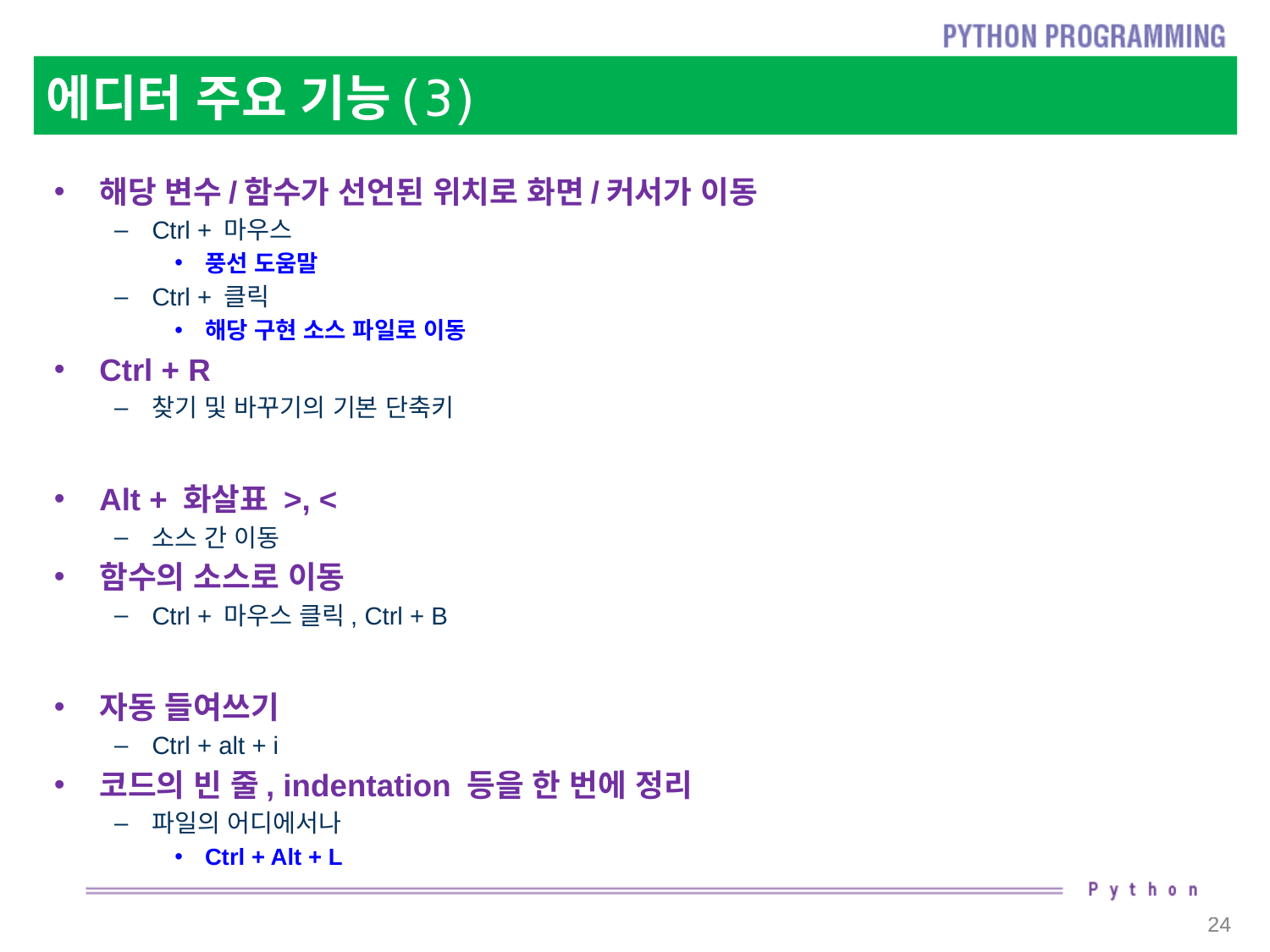

# 에디터 주요 기능(3)
해당 변수/함수가 선언된 위치로 화면/커서가 이동
Ctrl + 마우스
풍선 도움말
Ctrl + 클릭
해당 구현 소스 파일로 이동
Ctrl + R
찾기 및 바꾸기의 기본 단축키

Alt + 화살표 >, <
소스 간 이동
함수의 소스로 이동
Ctrl + 마우스 클릭, Ctrl + B

자동 들여쓰기
Ctrl + alt + i
코드의 빈 줄, indentation 등을 한 번에 정리
파일의 어디에서나
Ctrl + Alt + L
24